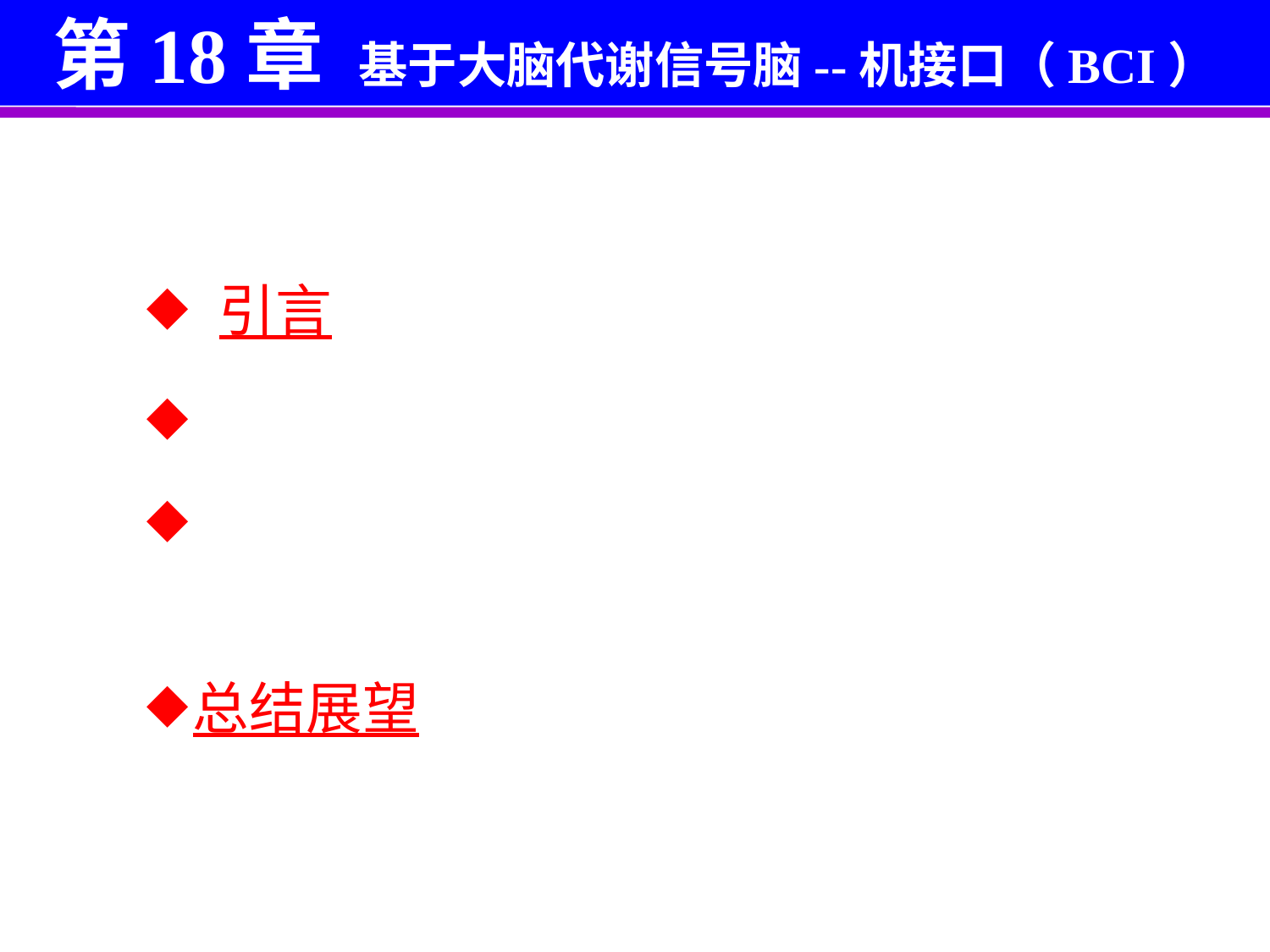

第18章  基于大脑代谢信号脑--机接口（BCI）

 引言
 基于功能近红外光谱的脑 － 机接口
 基于功能核磁共振成像的脑 － 机接口
总结展望